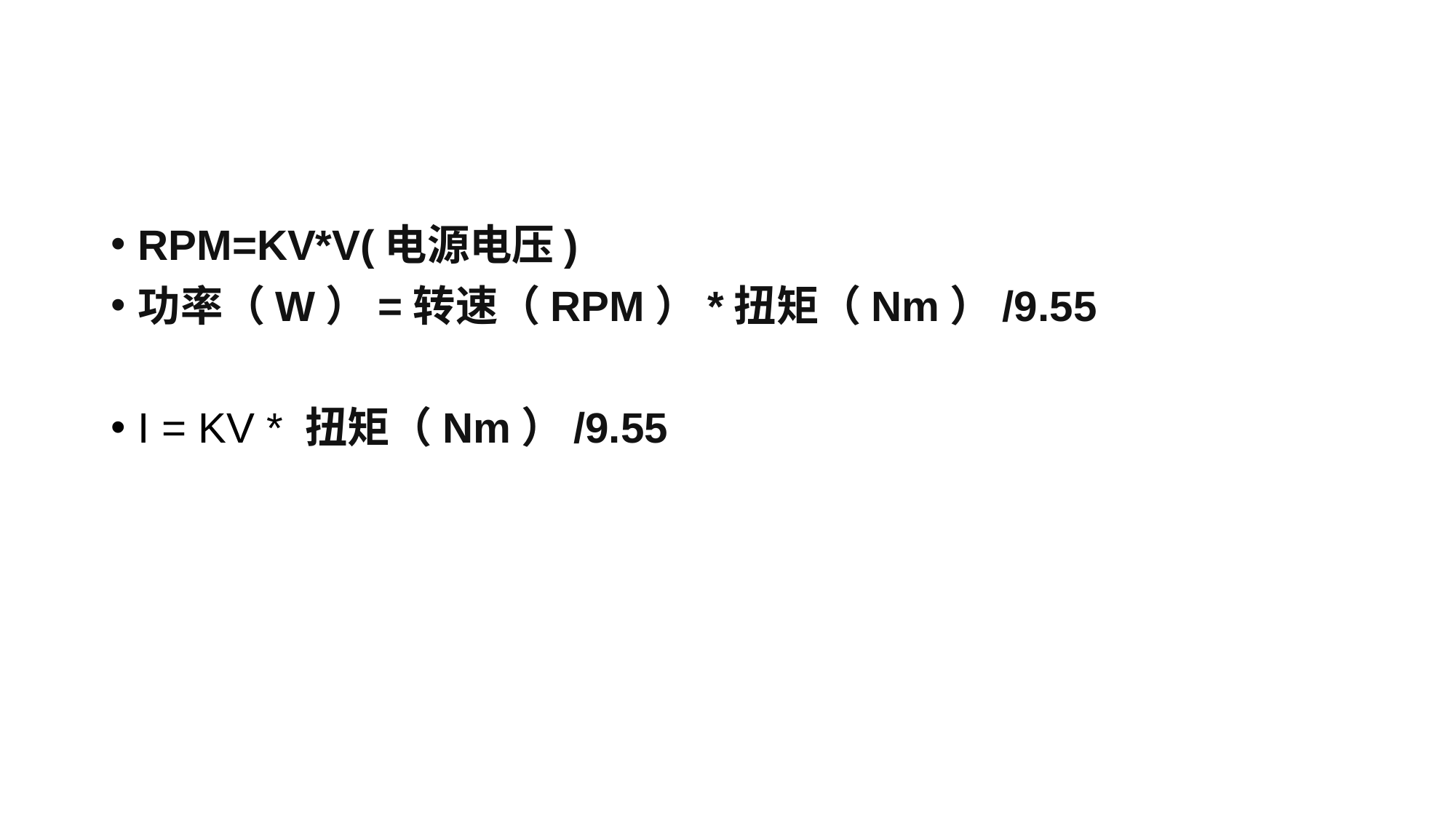

#
RPM=KV*V(电源电压)
功率（W）=转速（RPM）*扭矩（Nm）/9.55

I = KV * 扭矩（Nm）/9.55